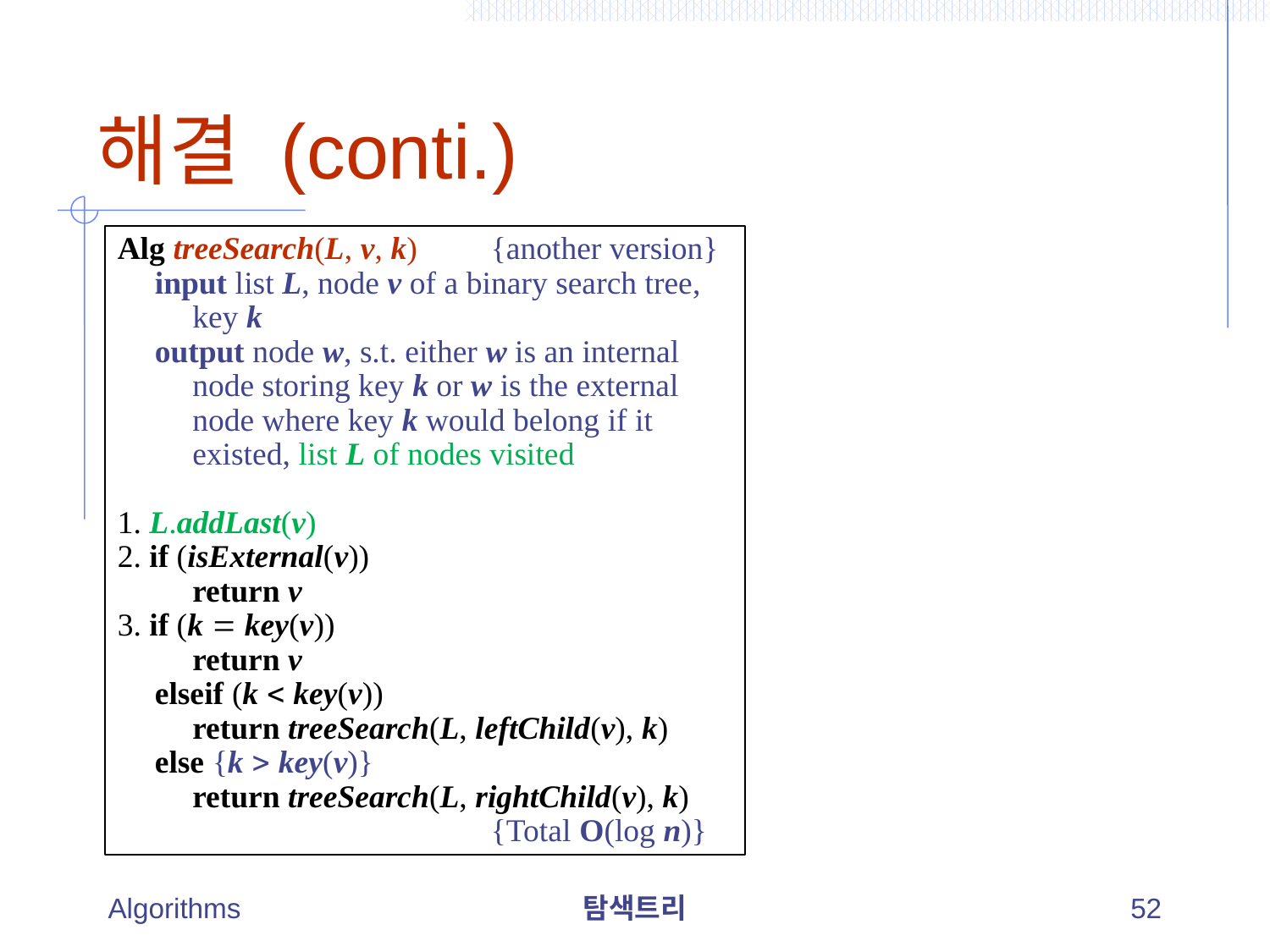

# 해결 (conti.)
Alg treeSearch(L, v, k)		{another version}
	input list L, node v of a binary search tree, 		key k
	output node w, s.t. either w is an internal 		node storing key k or w is the external 		node where key k would belong if it 		existed, list L of nodes visited

1. L.addLast(v)
2. if (isExternal(v))
		return v
3. if (k = key(v))
		return v
	elseif (k < key(v))
		return treeSearch(L, leftChild(v), k)
	else {k > key(v)}
		return treeSearch(L, rightChild(v), k)
								{Total O(log n)}
Algorithms
탐색트리
52